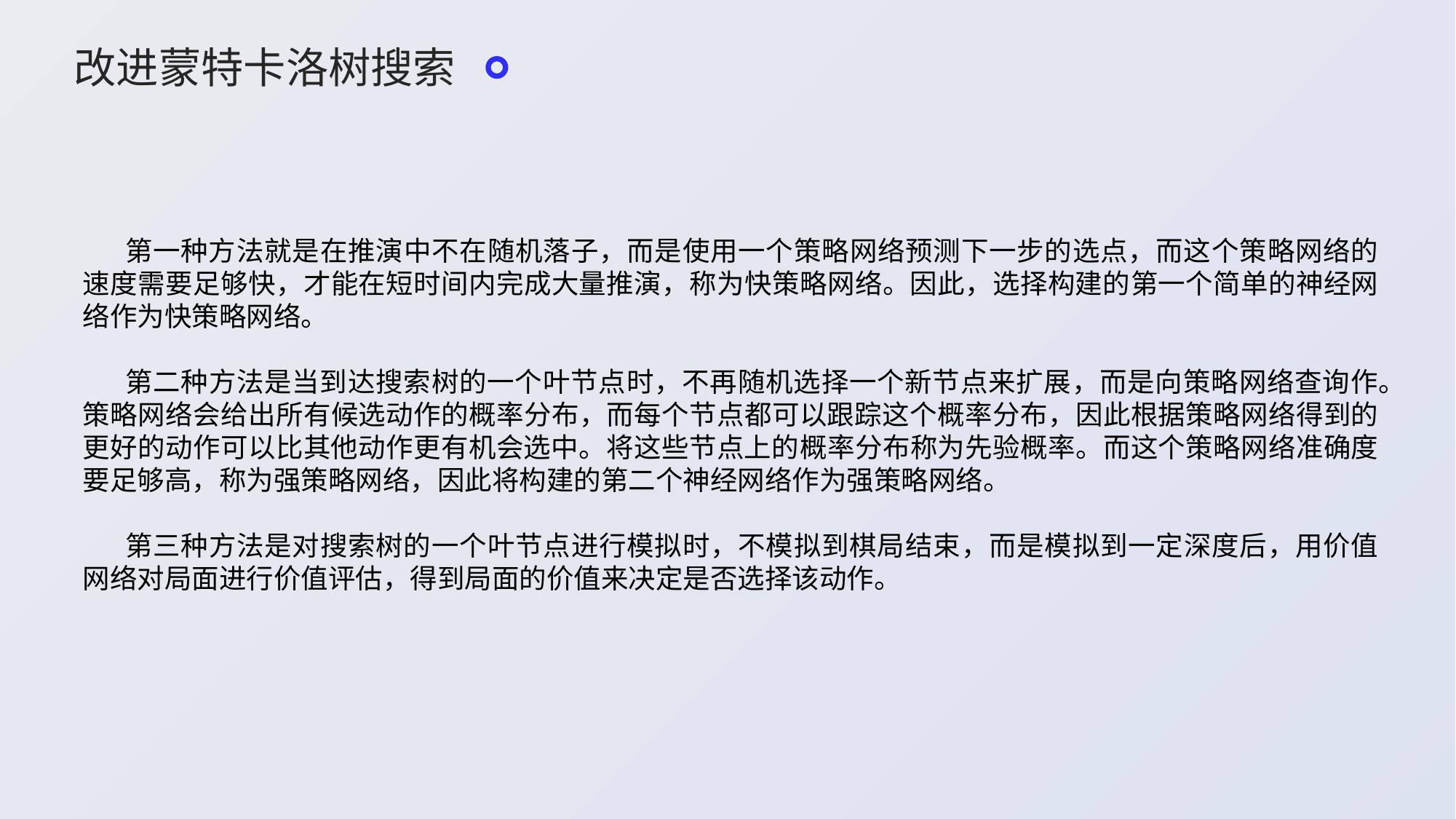

改进蒙特卡洛树搜索

第一种方法就是在推演中不在随机落子，而是使用一个策略网络预测下一步的选点，而这个策略网络的速度需要足够快，才能在短时间内完成大量推演，称为快策略网络。因此，选择构建的第一个简单的神经网络作为快策略网络。

第二种方法是当到达搜索树的一个叶节点时，不再随机选择一个新节点来扩展，而是向策略网络查询作。策略网络会给出所有候选动作的概率分布，而每个节点都可以跟踪这个概率分布，因此根据策略网络得到的更好的动作可以比其他动作更有机会选中。将这些节点上的概率分布称为先验概率。而这个策略网络准确度要足够高，称为强策略网络，因此将构建的第二个神经网络作为强策略网络。

第三种方法是对搜索树的一个叶节点进行模拟时，不模拟到棋局结束，而是模拟到一定深度后，用价值网络对局面进行价值评估，得到局面的价值来决定是否选择该动作。